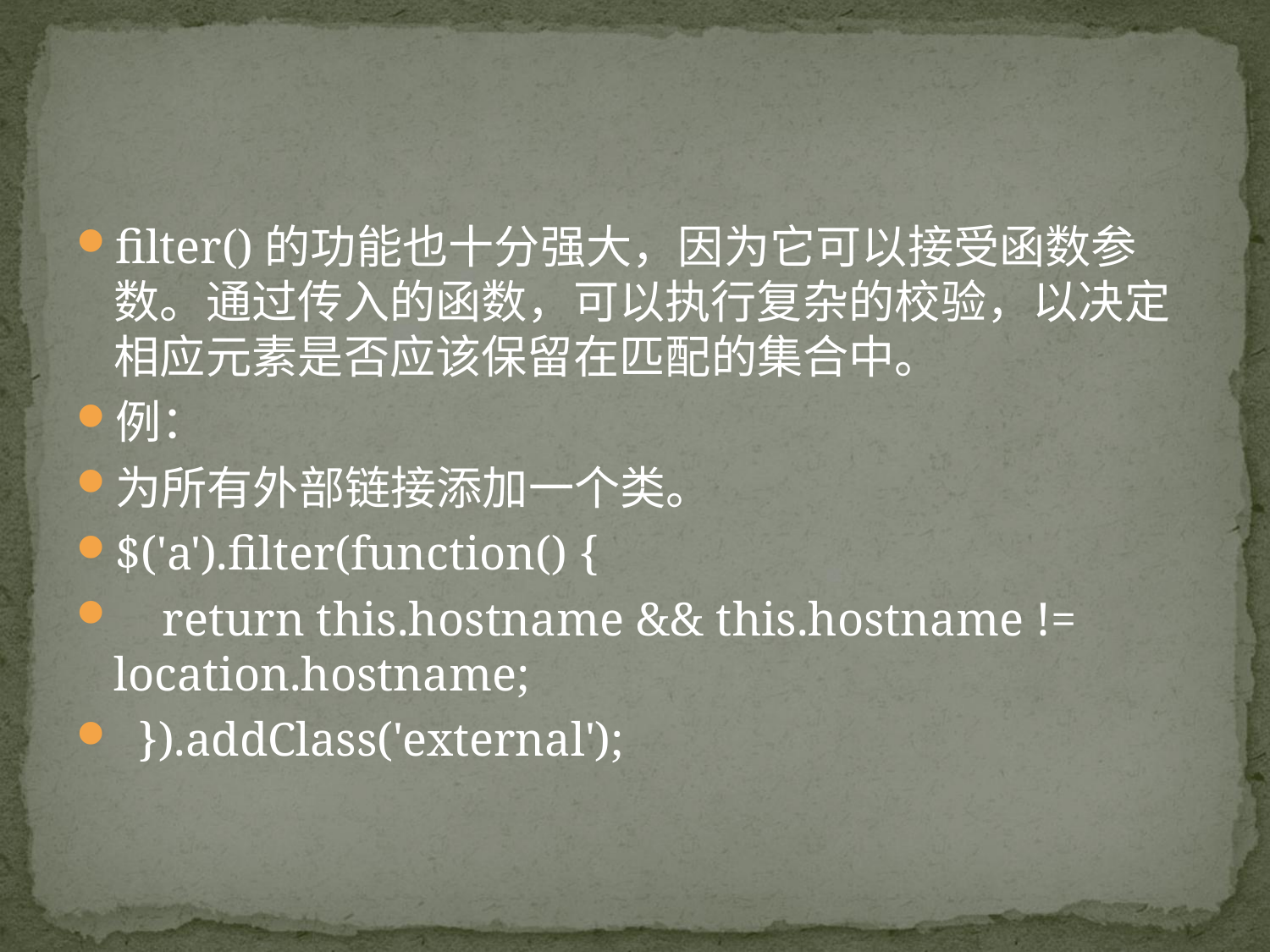

#
filter()的功能也十分强大，因为它可以接受函数参数。通过传入的函数，可以执行复杂的校验，以决定相应元素是否应该保留在匹配的集合中。
例：
为所有外部链接添加一个类。
$('a').filter(function() {
    return this.hostname && this.hostname != location.hostname;
  }).addClass('external');